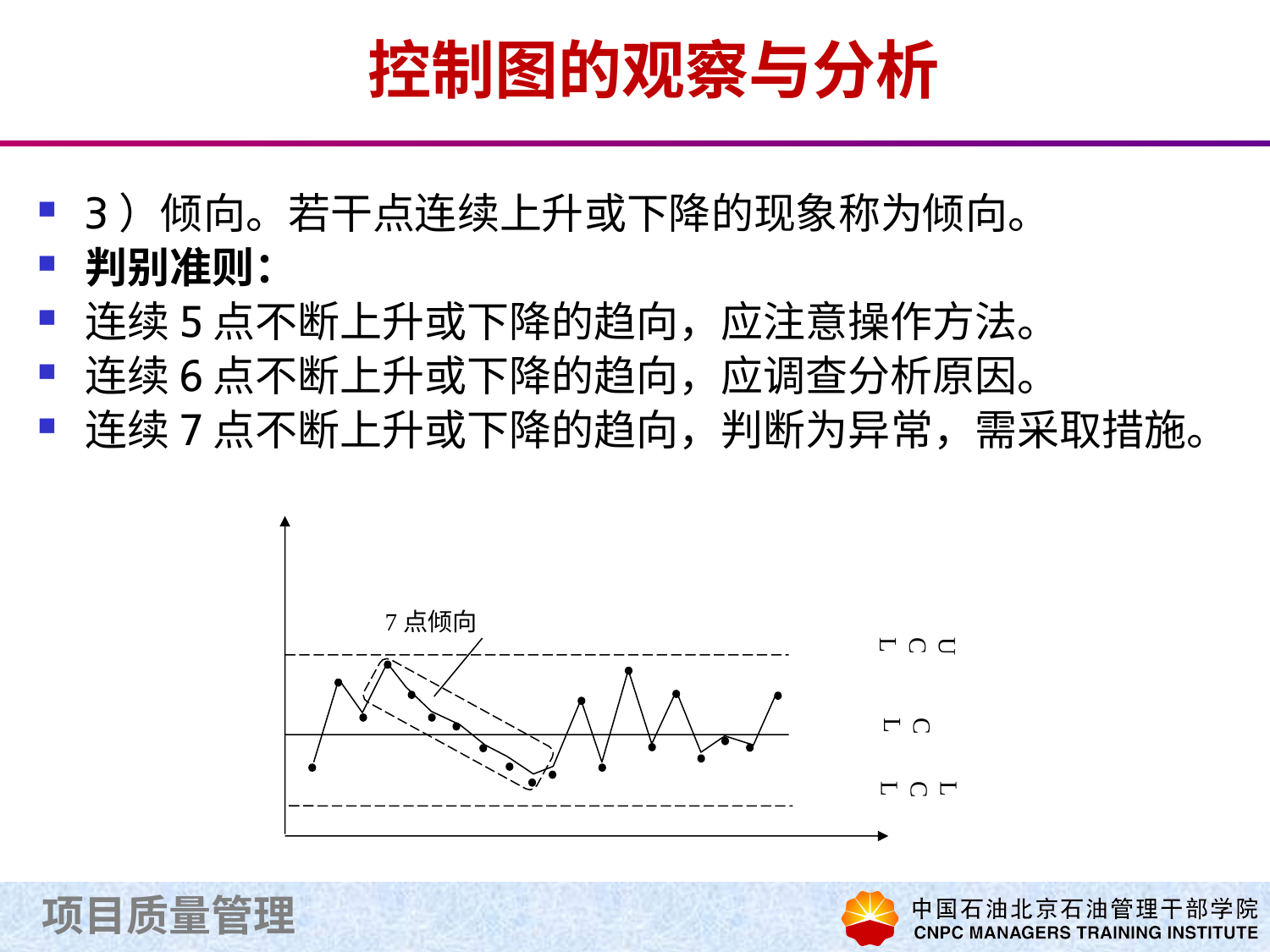

# 控制图的观察与分析
3）倾向。若干点连续上升或下降的现象称为倾向。
判别准则：
连续5点不断上升或下降的趋向，应注意操作方法。
连续6点不断上升或下降的趋向，应调查分析原因。
连续7点不断上升或下降的趋向，判断为异常，需采取措施。

UCL
7点倾向

CL

LCL